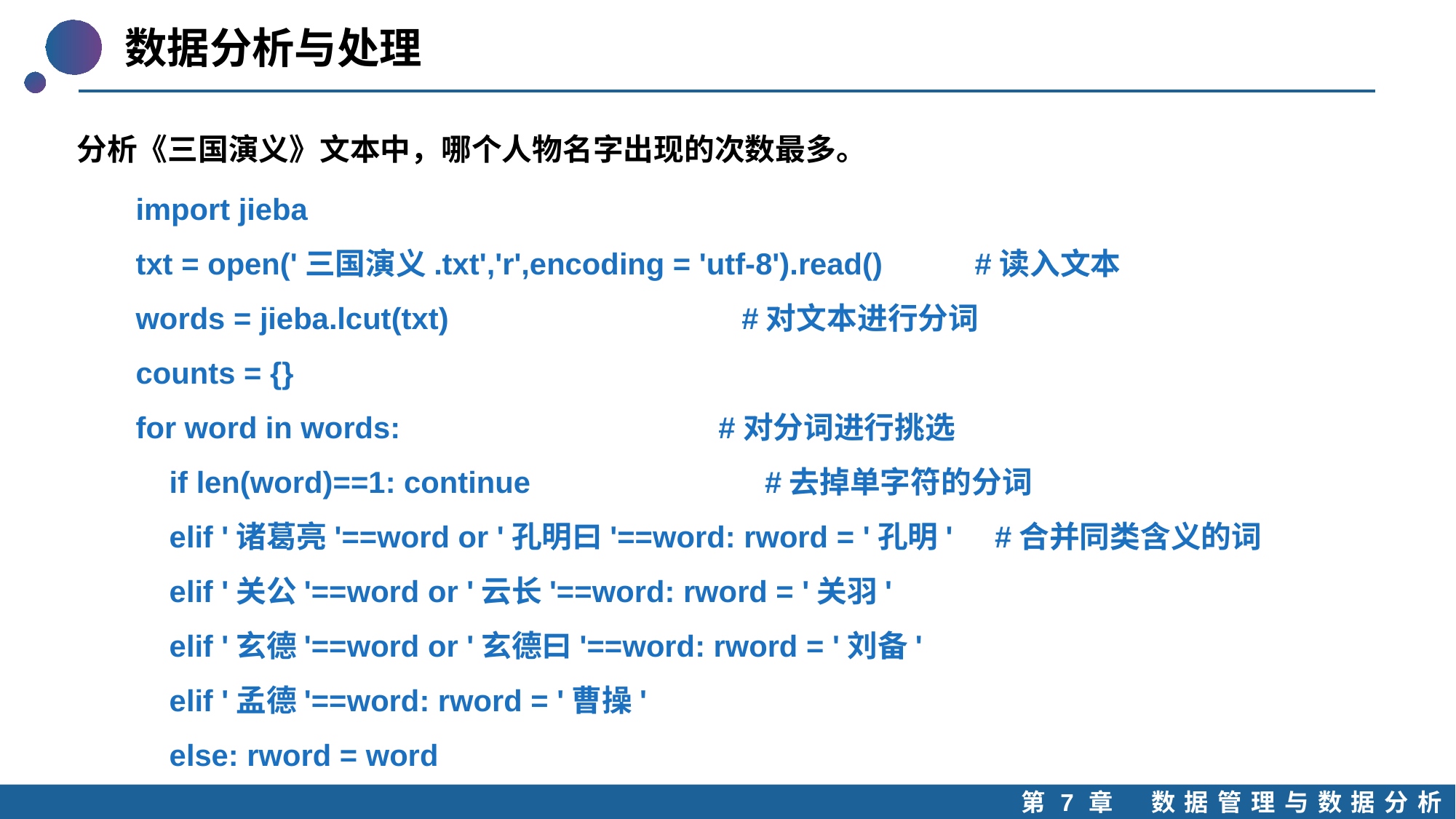

数据分析与处理

分析《三国演义》文本中，哪个人物名字出现的次数最多。
import jieba
txt = open('三国演义.txt','r',encoding = 'utf-8').read()           #读入文本
words = jieba.lcut(txt)                                   #对文本进行分词
counts = {}
for word in words:                                      #对分词进行挑选
    if len(word)==1: continue                            #去掉单字符的分词
    elif '诸葛亮'==word or '孔明曰'==word: rword = '孔明'     #合并同类含义的词
    elif '关公'==word or '云长'==word: rword = '关羽'
    elif '玄德'==word or '玄德曰'==word: rword = '刘备'
    elif '孟德'==word: rword = '曹操'
    else: rword = word
第7章  数据管理与数据分析